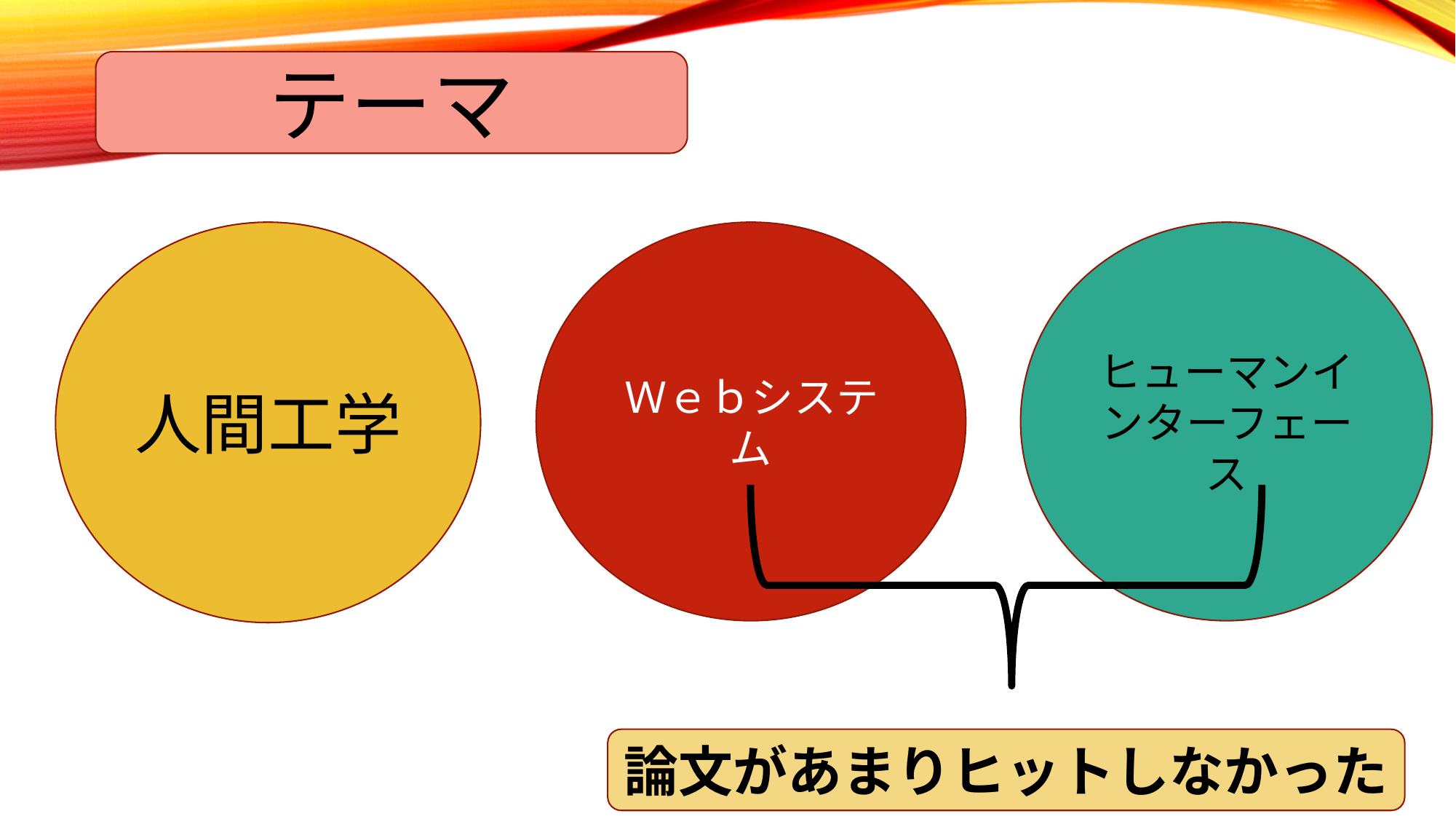

テーマ
人間工学
Ｗｅｂシステム
ヒューマンインターフェース

論文があまりヒットしなかった